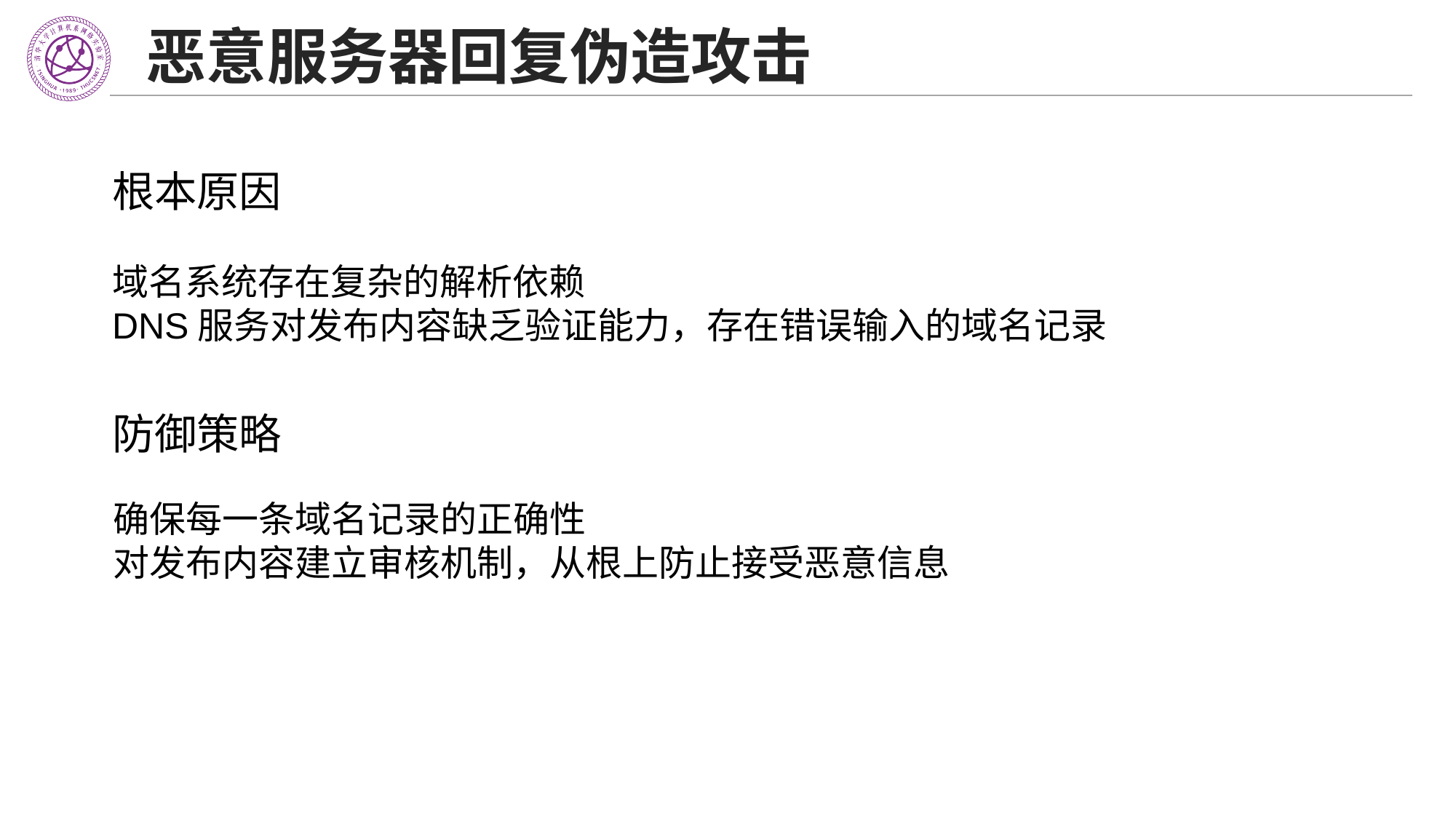

# 恶意服务器回复伪造攻击

根本原因

域名系统存在复杂的解析依赖
DNS服务对发布内容缺乏验证能力，存在错误输入的域名记录

防御策略
确保每一条域名记录的正确性
对发布内容建立审核机制，从根上防止接受恶意信息